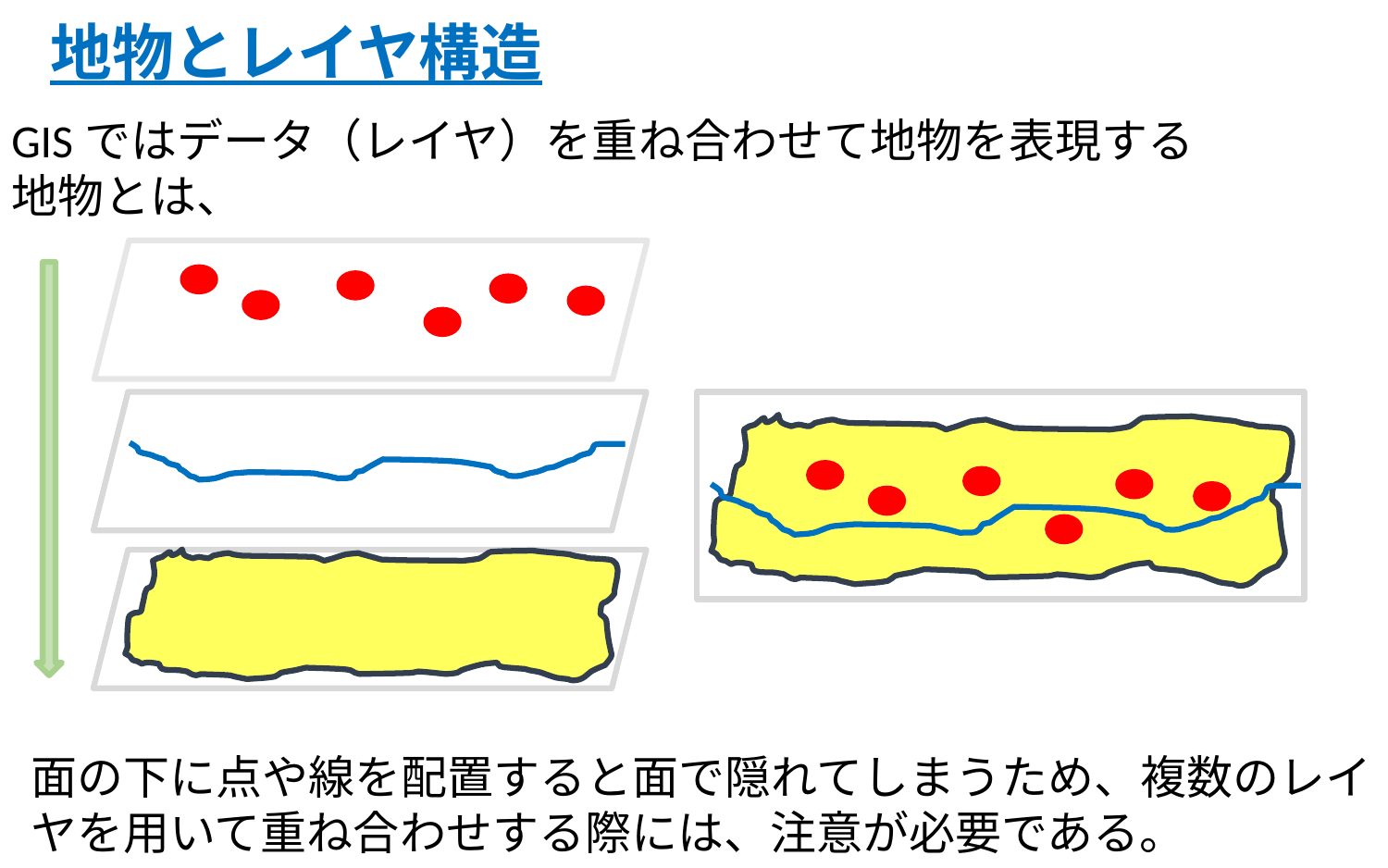

# 地物とレイヤ構造
GISではデータ（レイヤ）を重ね合わせて地物を表現する
地物とは、

面の下に点や線を配置すると面で隠れてしまうため、複数のレイヤを用いて重ね合わせする際には、注意が必要である。